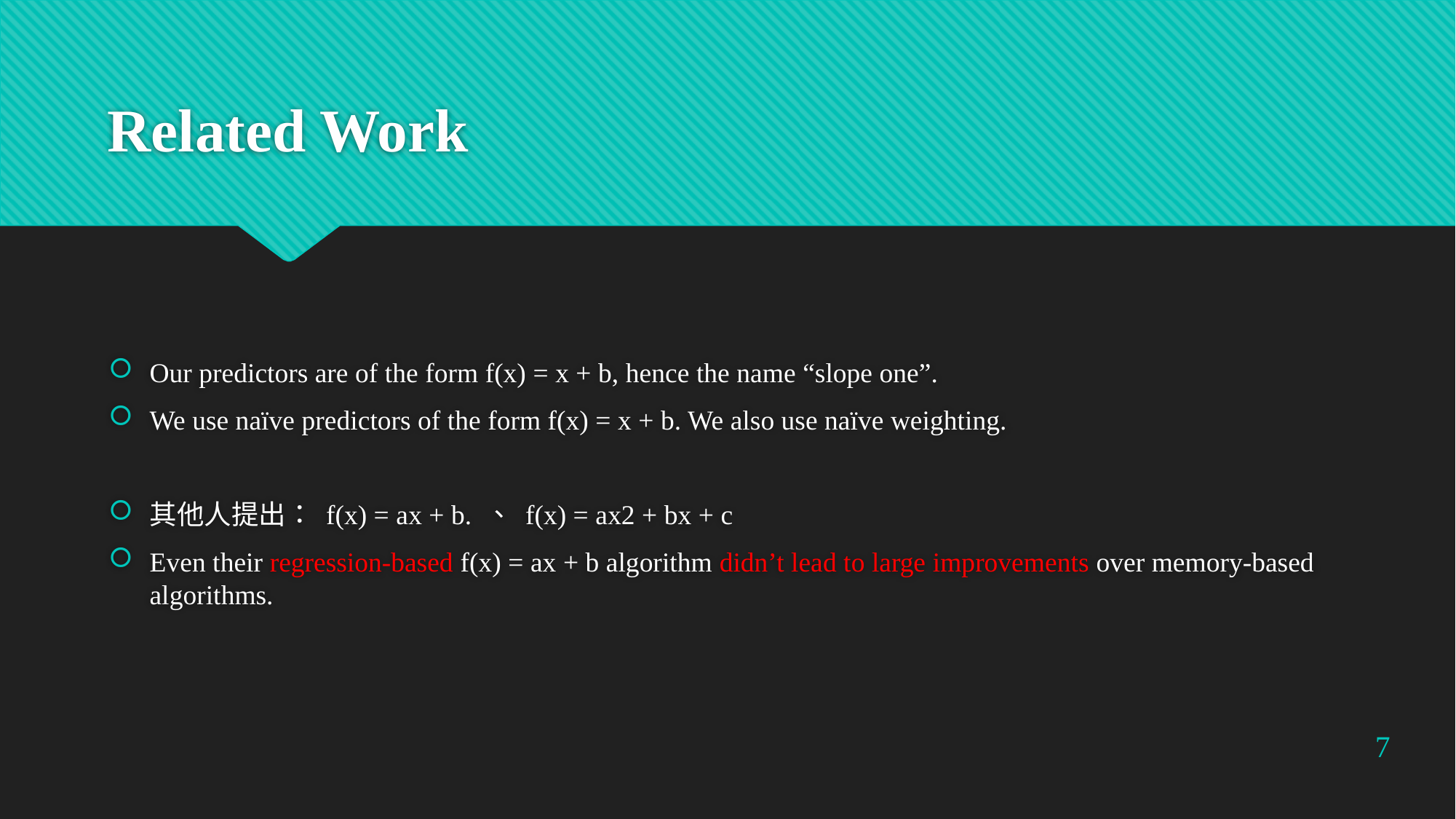

# Related Work
Our predictors are of the form f(x) = x + b, hence the name “slope one”.
We use naïve predictors of the form f(x) = x + b. We also use naïve weighting.

其他人提出： f(x) = ax + b. 、 f(x) = ax2 + bx + c
Even their regression-based f(x) = ax + b algorithm didn’t lead to large improvements over memory-based algorithms.
7